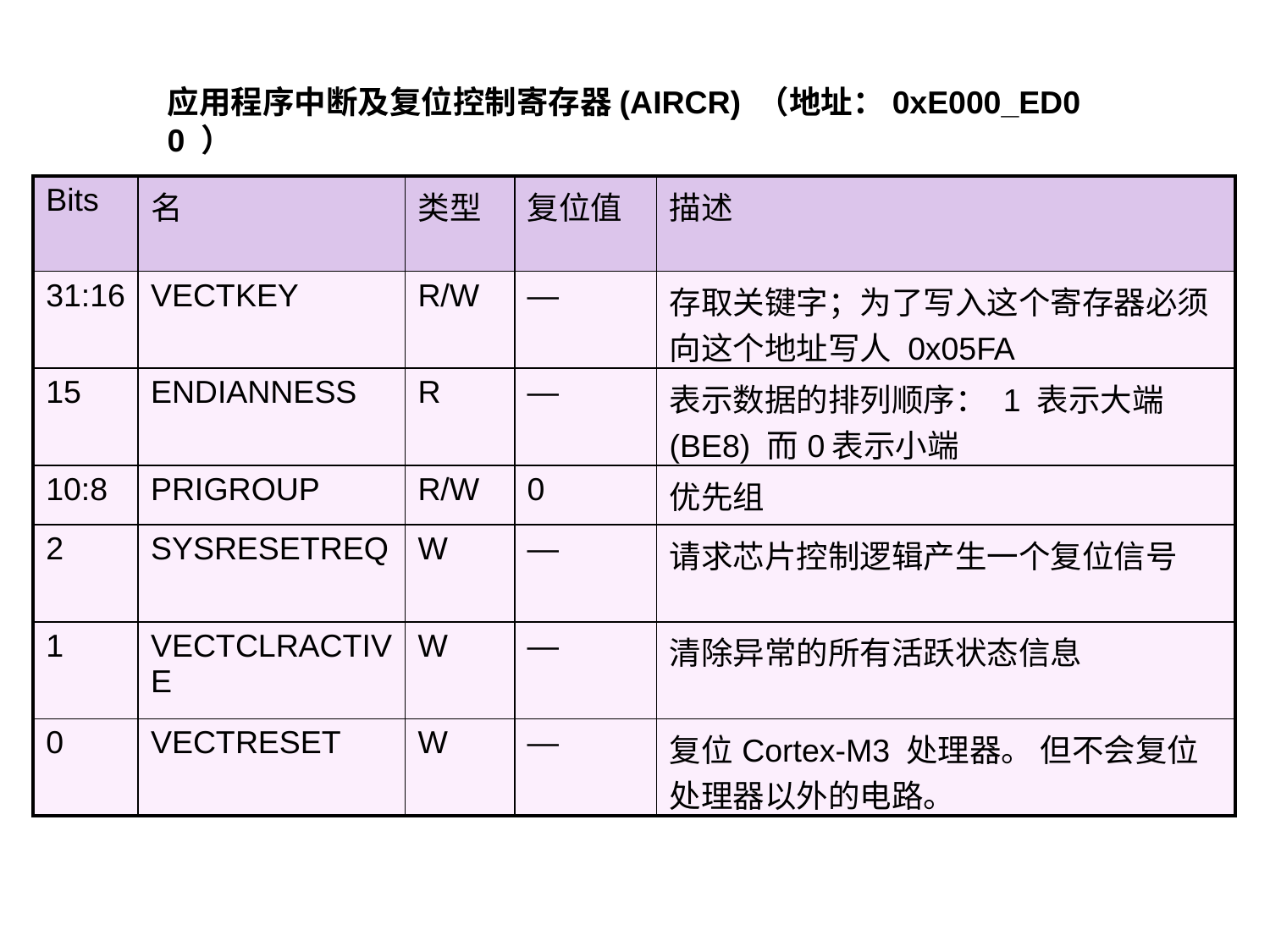

应用程序中断及复位控制寄存器(AIRCR) （地址：0xE000_ED0 0 ）
| Bits | 名 | 类型 | 复位值 | 描述 |
| --- | --- | --- | --- | --- |
| 31:16 | VECTKEY | R/W | — | 存取关键字；为了写入这个寄存器必须向这个地址写人 0x05FA |
| 15 | ENDIANNESS | R | — | 表示数据的排列顺序： 1 表示大端(BE8) 而0表示小端 |
| 10:8 | PRIGROUP | R/W | 0 | 优先组 |
| 2 | SYSRESETREQ | W | — | 请求芯片控制逻辑产生一个复位信号 |
| 1 | VECTCLRACTIVE | W | — | 清除异常的所有活跃状态信息 |
| 0 | VECTRESET | W | — | 复位Cortex-M3 处理器。 但不会复位处理器以外的电路。 |